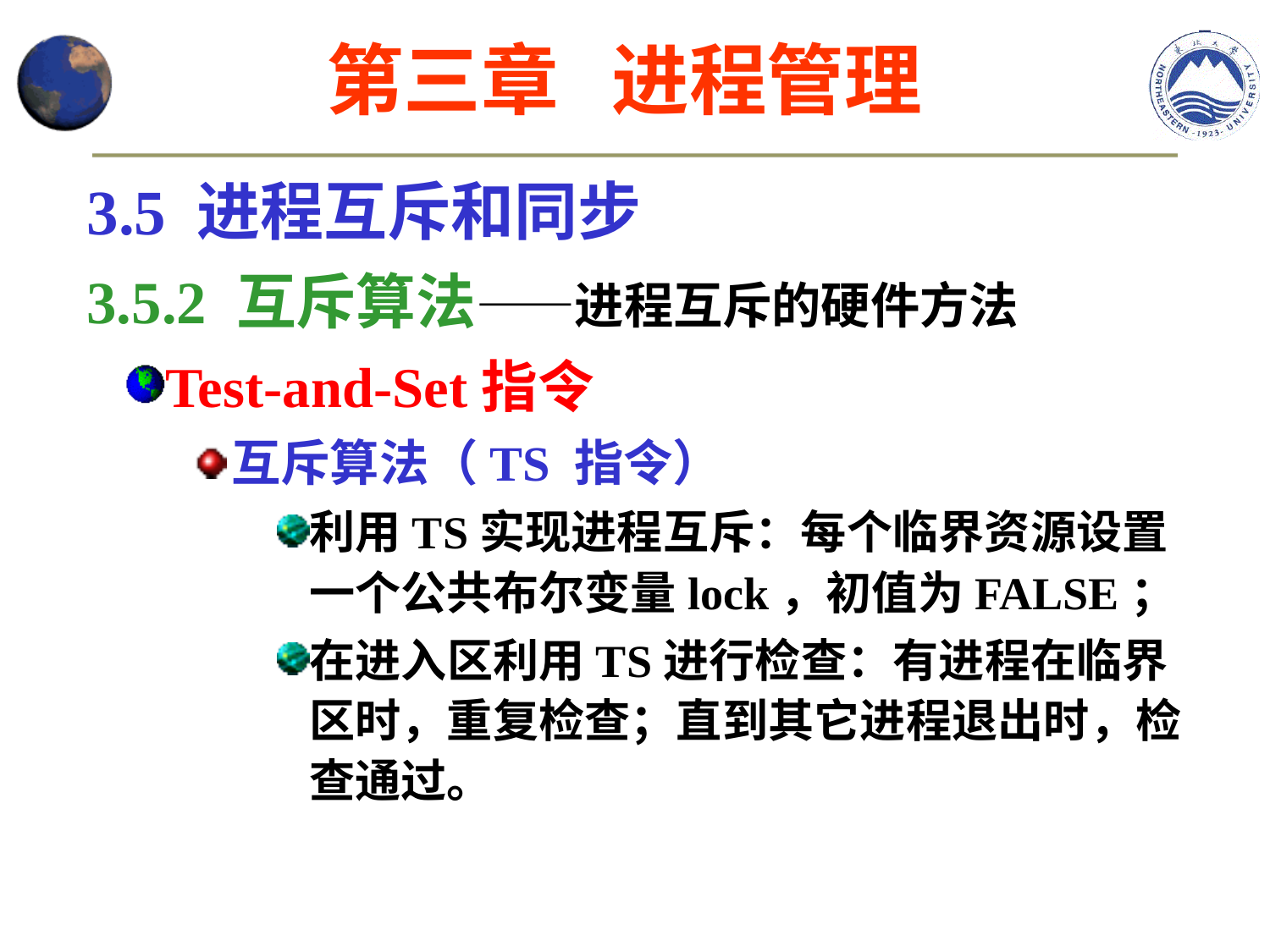

第三章   进程管理
3.5 进程互斥和同步
3.5.2 互斥算法——进程互斥的硬件方法
Test-and-Set指令
互斥算法（TS 指令）
利用TS实现进程互斥：每个临界资源设置一个公共布尔变量lock，初值为FALSE；
在进入区利用TS进行检查：有进程在临界区时，重复检查；直到其它进程退出时，检查通过。